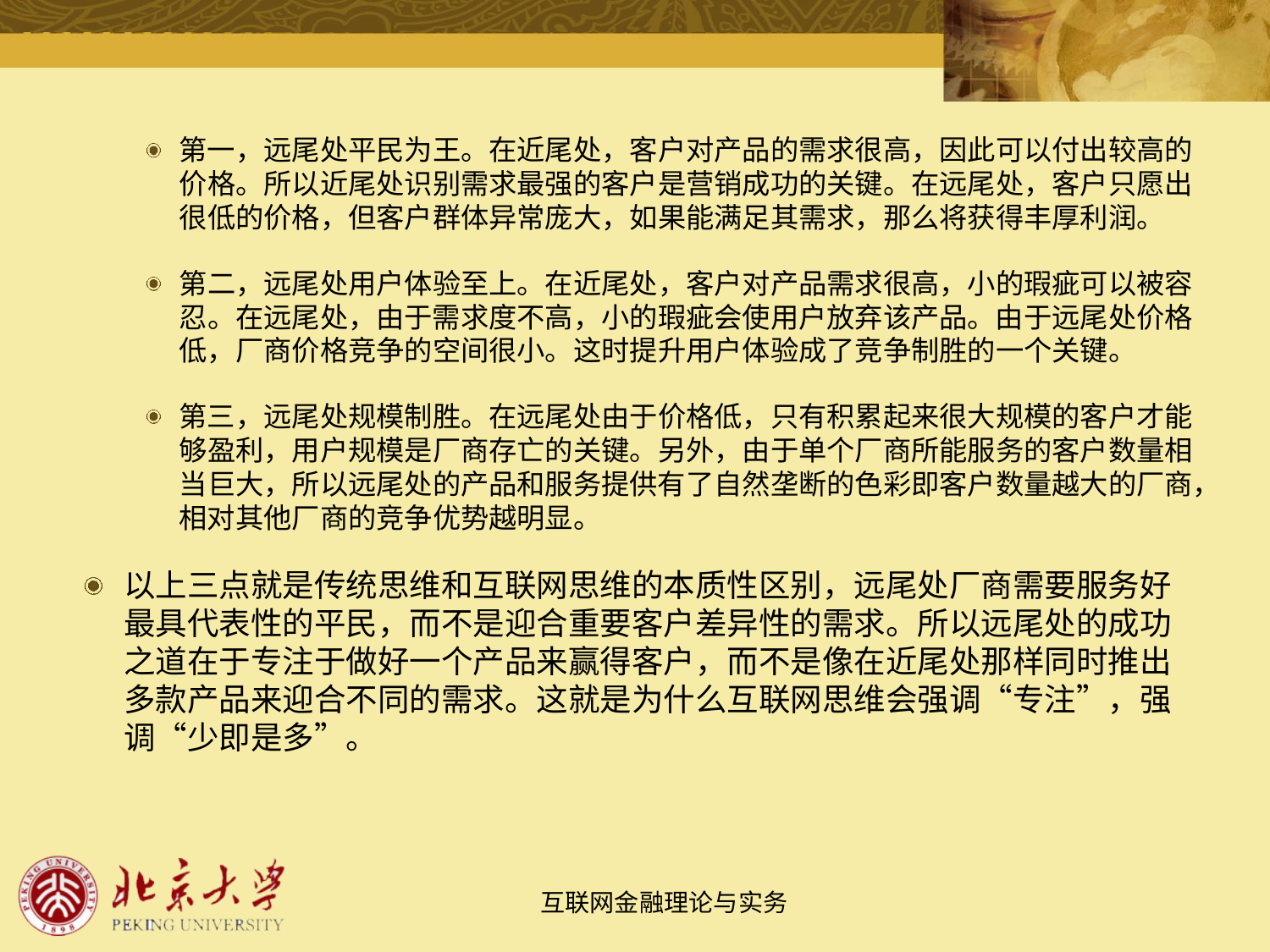

第一，远尾处平民为王。在近尾处，客户对产品的需求很高，因此可以付出较高的价格。所以近尾处识别需求最强的客户是营销成功的关键。在远尾处，客户只愿出很低的价格，但客户群体异常庞大，如果能满足其需求，那么将获得丰厚利润。
第二，远尾处用户体验至上。在近尾处，客户对产品需求很高，小的瑕疵可以被容忍。在远尾处，由于需求度不高，小的瑕疵会使用户放弃该产品。由于远尾处价格低，厂商价格竞争的空间很小。这时提升用户体验成了竞争制胜的一个关键。
第三，远尾处规模制胜。在远尾处由于价格低，只有积累起来很大规模的客户才能够盈利，用户规模是厂商存亡的关键。另外，由于单个厂商所能服务的客户数量相当巨大，所以远尾处的产品和服务提供有了自然垄断的色彩即客户数量越大的厂商，相对其他厂商的竞争优势越明显。
以上三点就是传统思维和互联网思维的本质性区别，远尾处厂商需要服务好最具代表性的平民，而不是迎合重要客户差异性的需求。所以远尾处的成功之道在于专注于做好一个产品来赢得客户，而不是像在近尾处那样同时推出多款产品来迎合不同的需求。这就是为什么互联网思维会强调“专注”，强调“少即是多”。